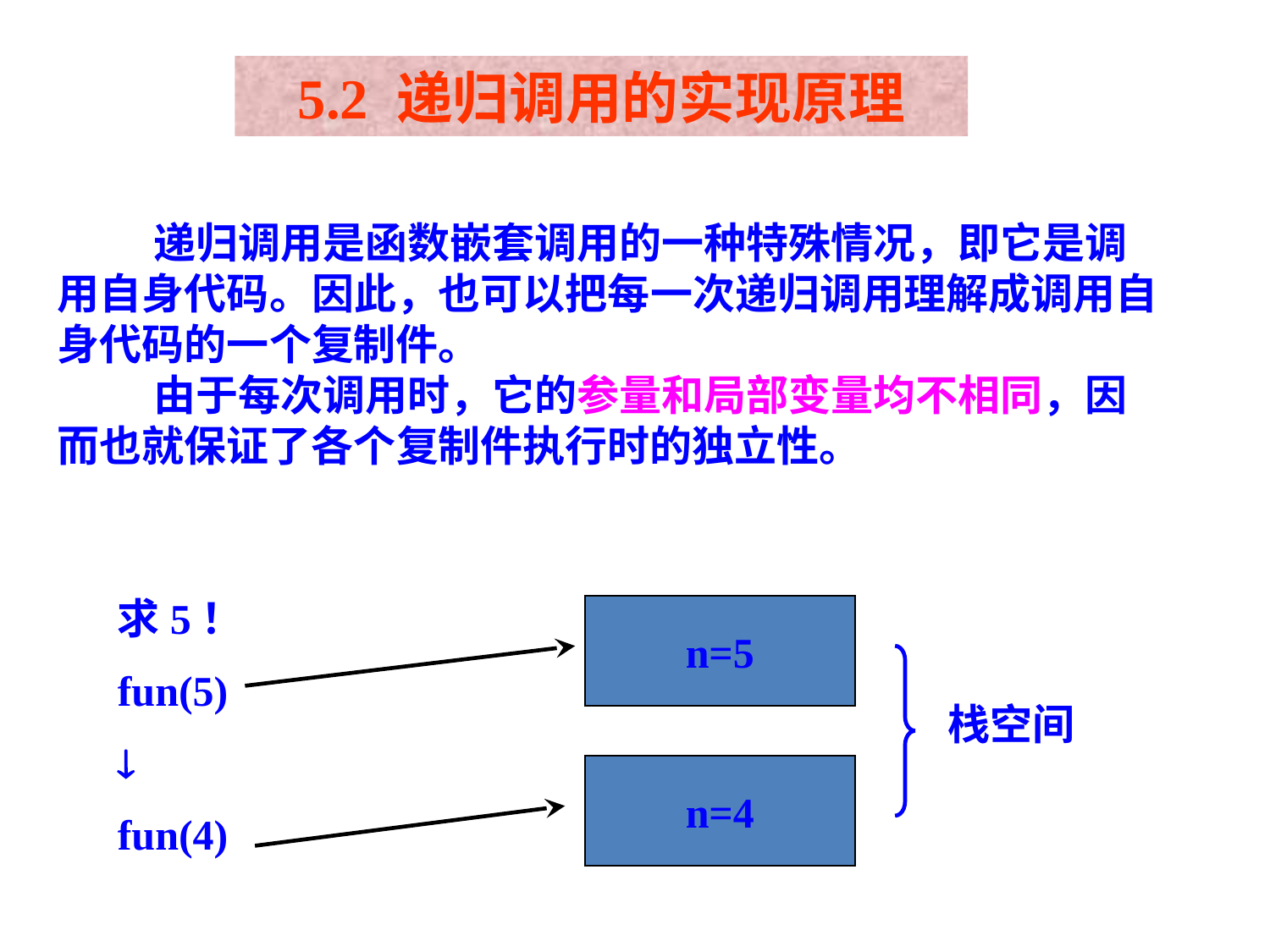

5.2 递归调用的实现原理
         递归调用是函数嵌套调用的一种特殊情况，即它是调用自身代码。因此，也可以把每一次递归调用理解成调用自身代码的一个复制件。
         由于每次调用时，它的参量和局部变量均不相同，因而也就保证了各个复制件执行时的独立性。
求5！
fun(5)
↓
fun(4)
n=5

栈空间
n=4